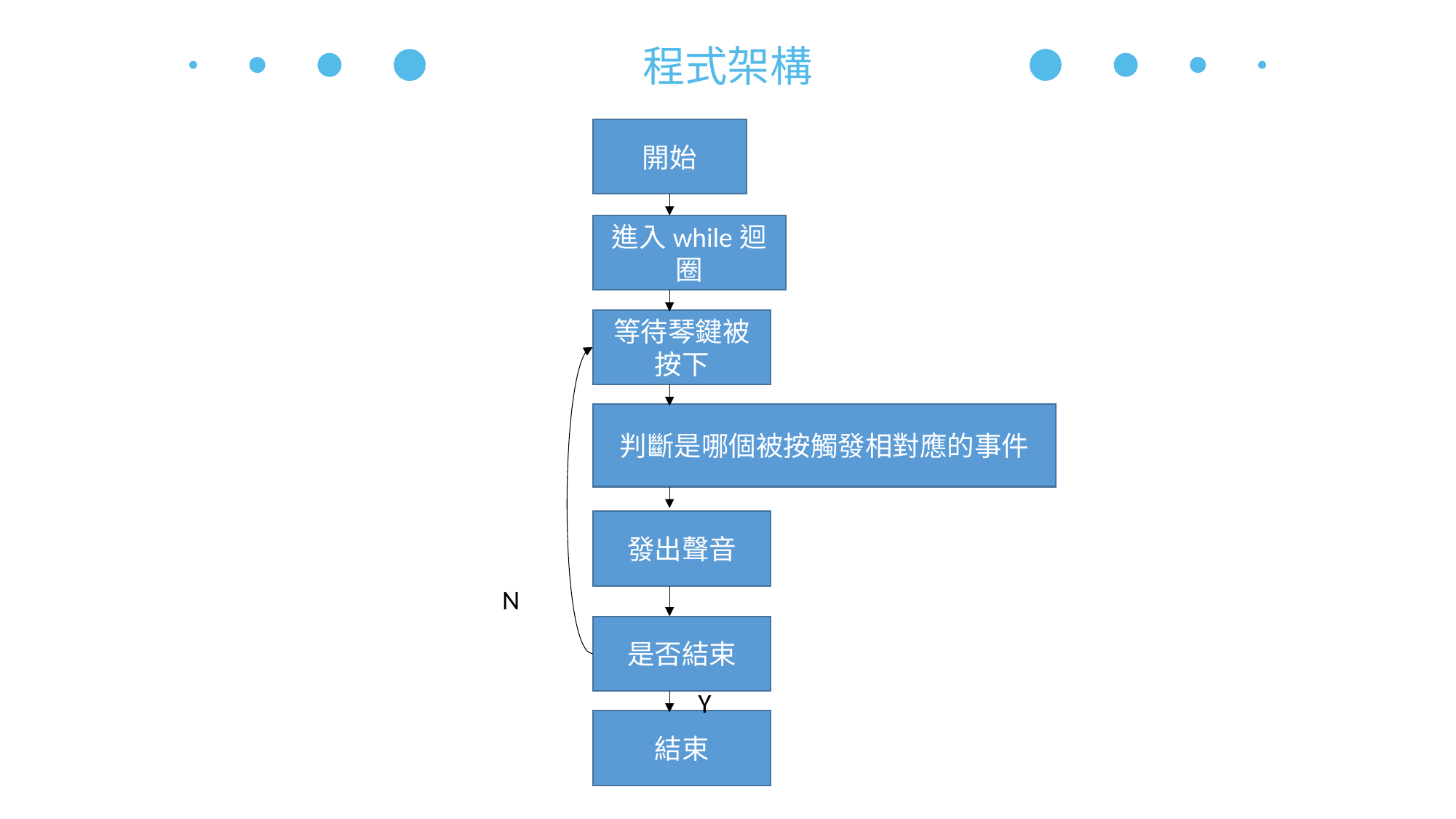

程式架構

開始
進入while迴圈
3%
From 2014
Lorem ipsum dolor sit amet, consectetur adipisicing elit, sed do eiusmotempor incididunt ulabore et dolore magnaLorem ipsum dolor sit amet, consectetur adipisicing elit, sed do eiusmod tempor incididunt ut labore et dolore magna
等待琴鍵被按下
判斷是哪個被按觸發相對應的事件
發出聲音
N
是否結束
Y
結束